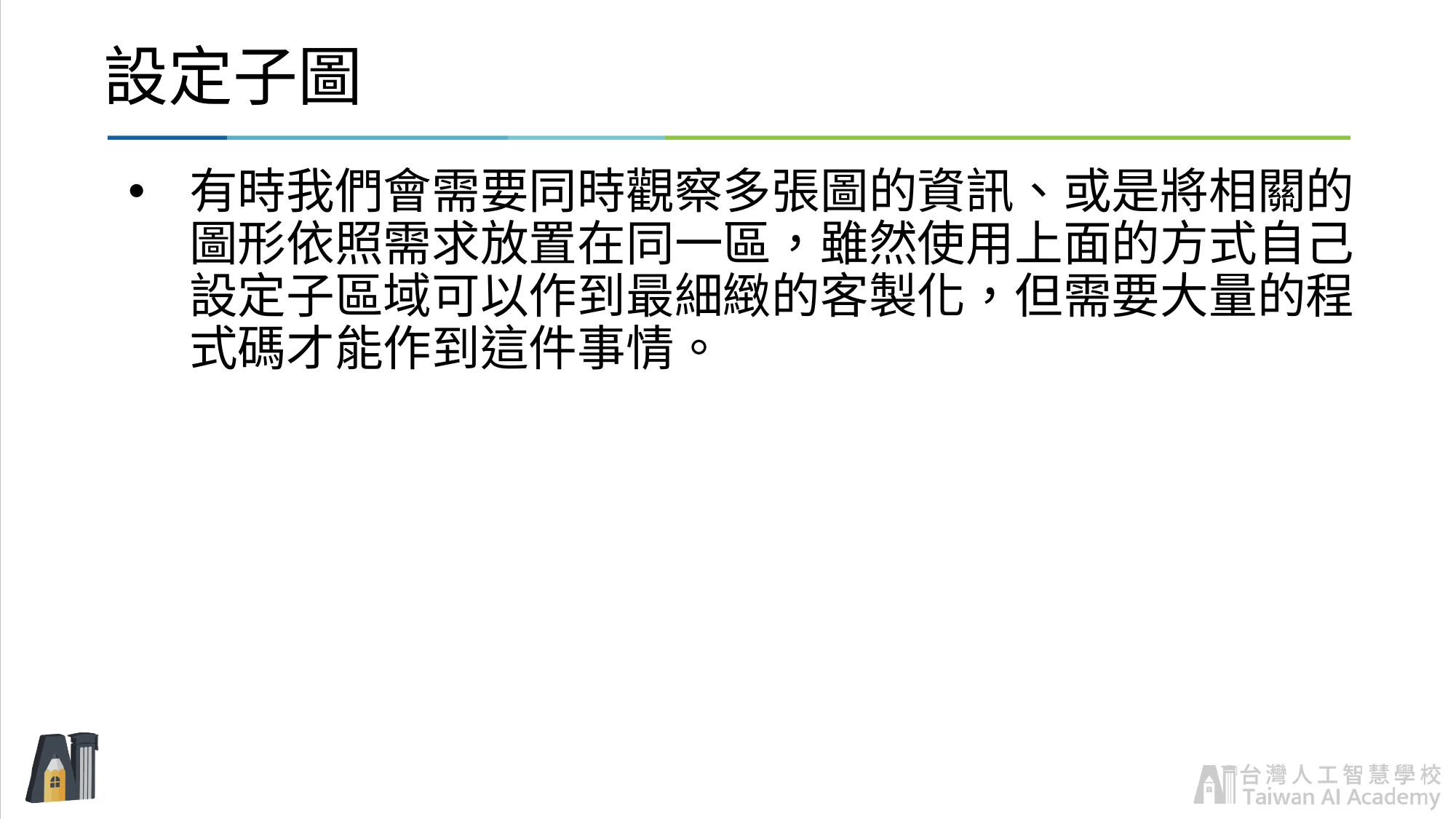

# 設定子圖
有時我們會需要同時觀察多張圖的資訊、或是將相關的圖形依照需求放置在同一區，雖然使用上面的方式自己設定子區域可以作到最細緻的客製化，但需要大量的程式碼才能作到這件事情。